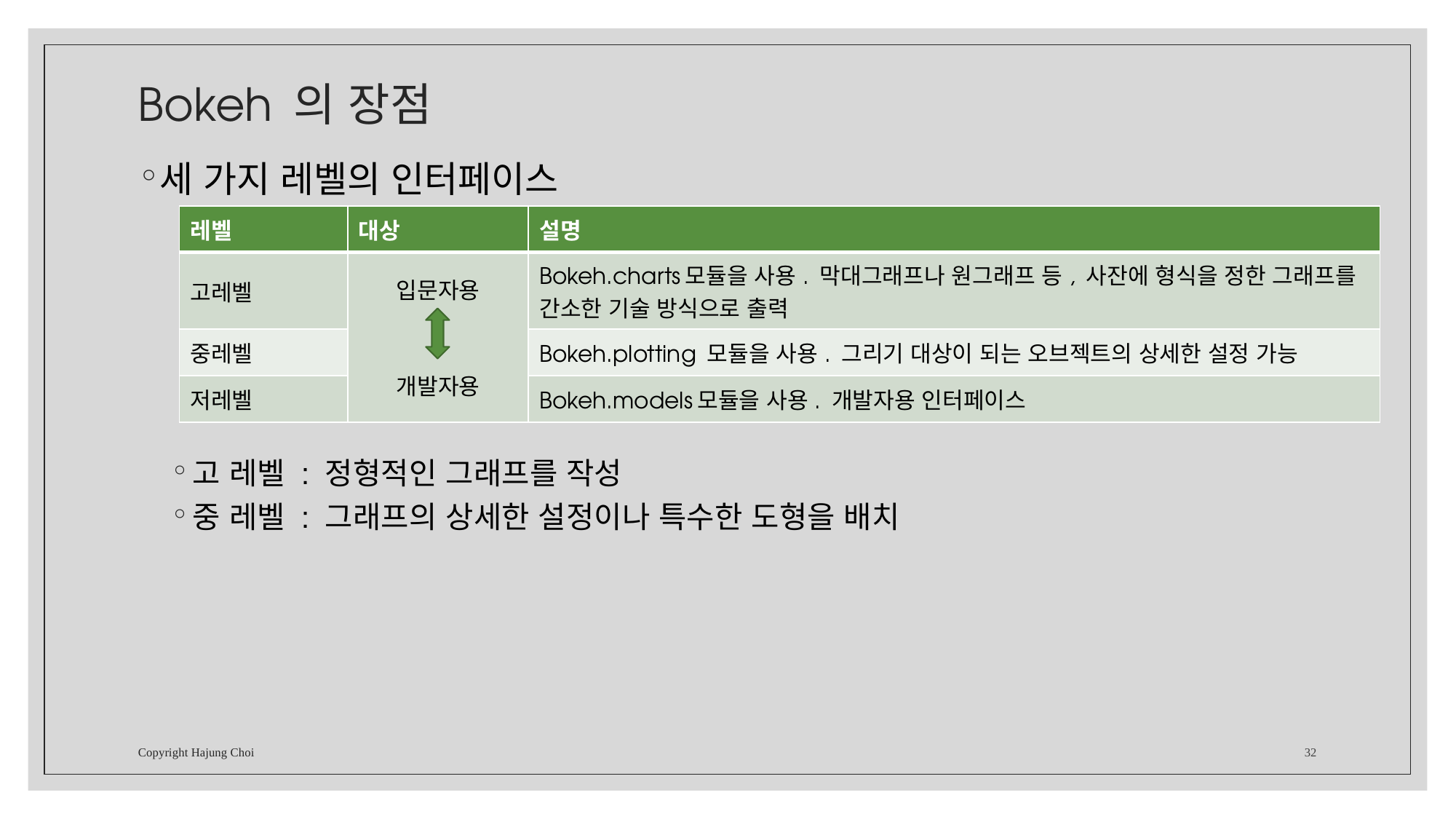

# Bokeh 의 장점
세 가지 레벨의 인터페이스

고 레벨 : 정형적인 그래프를 작성
중 레벨 : 그래프의 상세한 설정이나 특수한 도형을 배치

| 레벨 | 대상 | 설명 |
| --- | --- | --- |
| 고레벨 | 입문자용 개발자용 | Bokeh.charts모듈을 사용. 막대그래프나 원그래프 등, 사잔에 형식을 정한 그래프를 간소한 기술 방식으로 출력 |
| 중레벨 |  | Bokeh.plotting 모듈을 사용. 그리기 대상이 되는 오브젝트의 상세한 설정 가능 |
| 저레벨 |  | Bokeh.models모듈을 사용. 개발자용 인터페이스 |

Copyright Hajung Choi
32